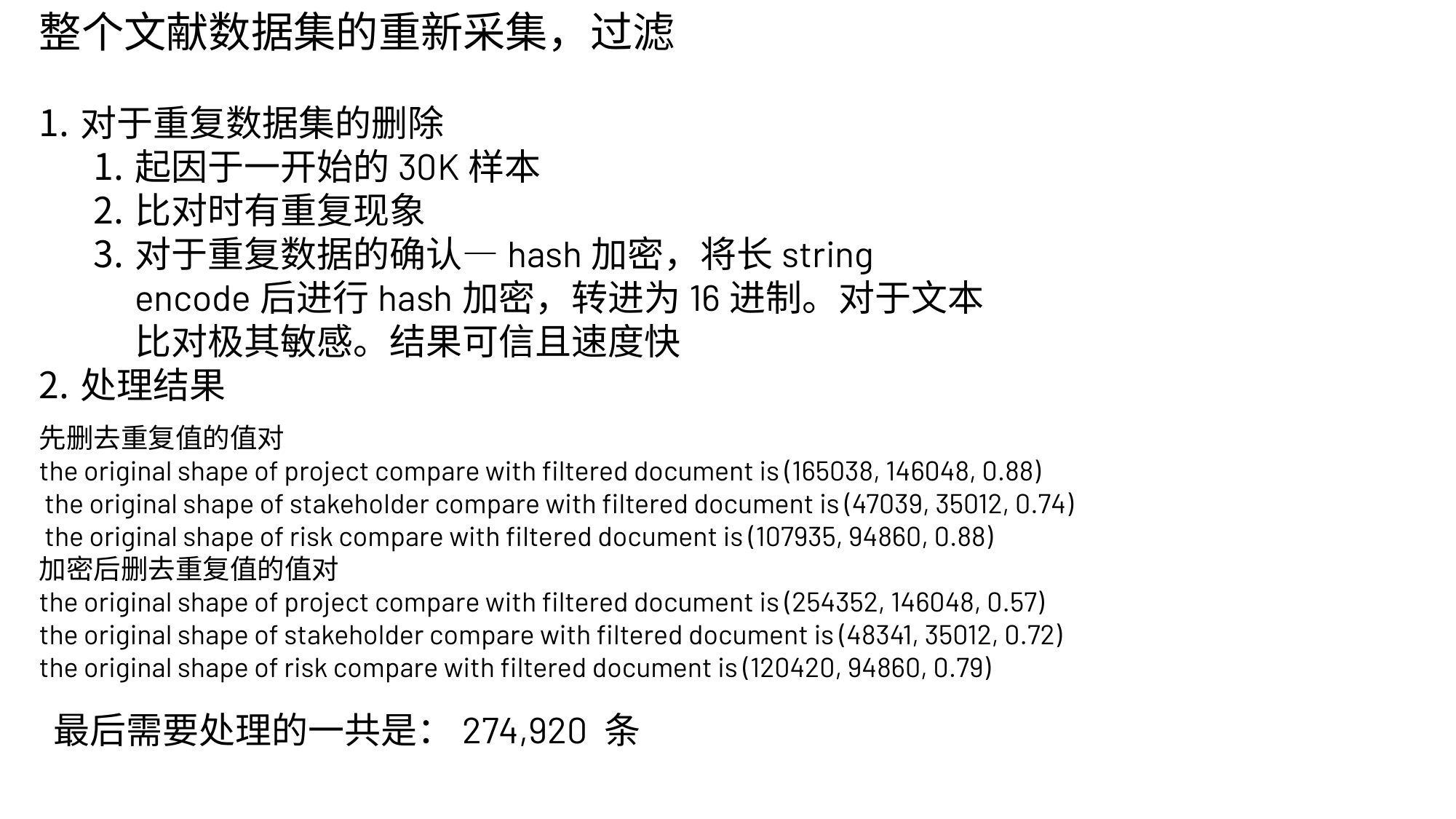

整个文献数据集的重新采集，过滤

对于重复数据集的删除
起因于一开始的30K样本
比对时有重复现象
对于重复数据的确认—hash加密，将长string encode后进行hash加密，转进为16进制。对于文本比对极其敏感。结果可信且速度快
处理结果
先删去重复值的值对
the original shape of project compare with filtered document is (165038, 146048, 0.88)
 the original shape of stakeholder compare with filtered document is (47039, 35012, 0.74)
 the original shape of risk compare with filtered document is (107935, 94860, 0.88)
加密后删去重复值的值对
the original shape of project compare with filtered document is (254352, 146048, 0.57)
the original shape of stakeholder compare with filtered document is (48341, 35012, 0.72)
the original shape of risk compare with filtered document is (120420, 94860, 0.79)
最后需要处理的一共是：274,920 条